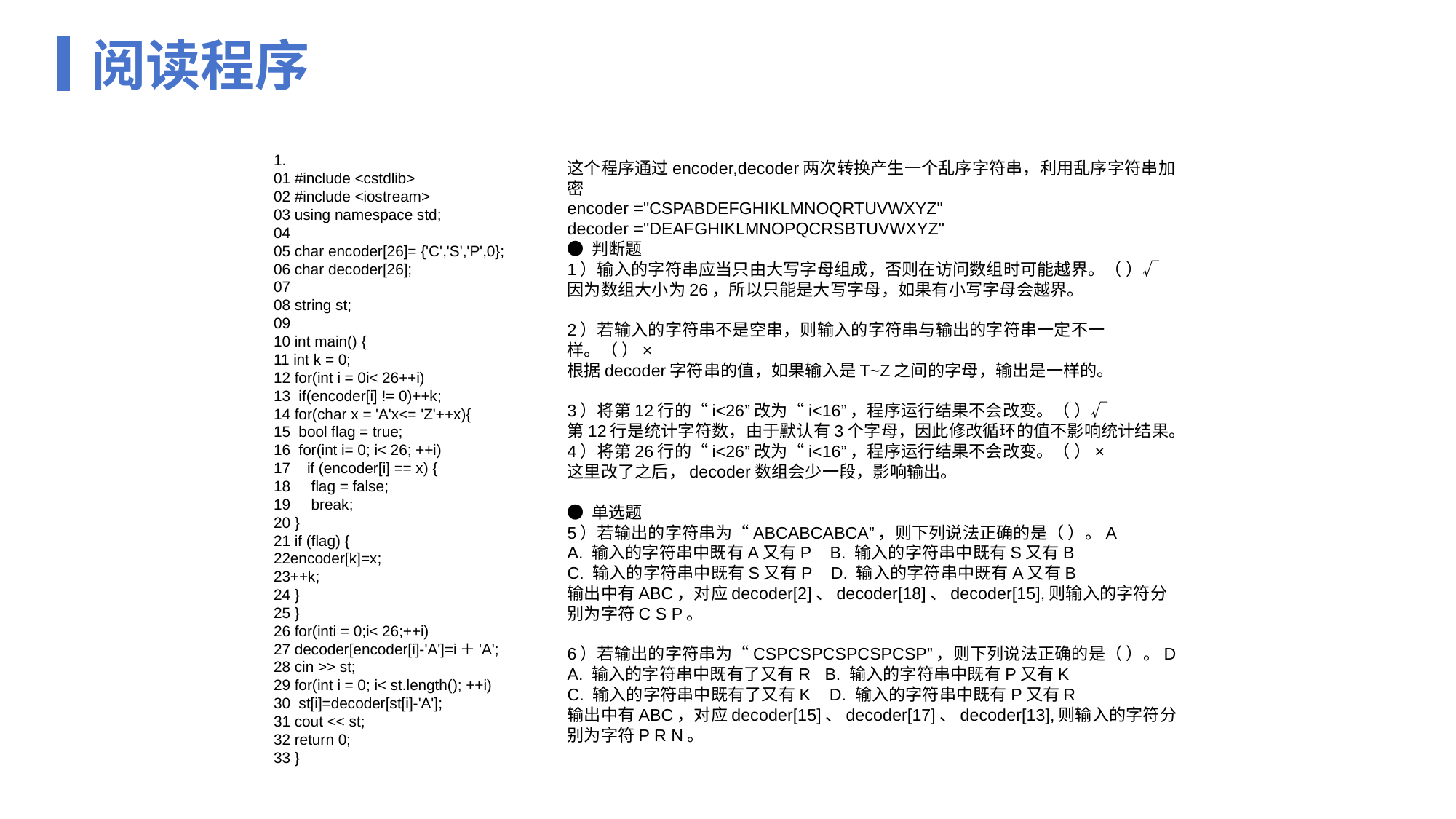

阅读程序

1.
01 #include <cstdlib>
02 #include <iostream>
03 using namespace std;
04
05 char encoder[26]= {'C','S','P',0};
06 char decoder[26];
07
08 string st;
09
10 int main() {
11 int k = 0;
12 for(int i = 0i< 26++i)
13  if(encoder[i] != 0)++k;
14 for(char x = 'A'x<= 'Z'++x){
15  bool flag = true;
16  for(int i= 0; i< 26; ++i)
17    if (encoder[i] == x) {
18     flag = false;
19     break;
20 }
21 if (flag) {
22encoder[k]=x;
23++k;
24 }
25 }
26 for(inti = 0;i< 26;++i)
27 decoder[encoder[i]-'A']=i＋'A';
28 cin >> st;
29 for(int i = 0; i< st.length(); ++i)
30  st[i]=decoder[st[i]-'A'];
31 cout << st;
32 return 0;
33 }

这个程序通过encoder,decoder两次转换产生一个乱序字符串，利用乱序字符串加密
encoder ="CSPABDEFGHIKLMNOQRTUVWXYZ"
decoder ="DEAFGHIKLMNOPQCRSBTUVWXYZ"
● 判断题
1）输入的字符串应当只由大写字母组成，否则在访问数组时可能越界。（ ）√
因为数组大小为26，所以只能是大写字母，如果有小写字母会越界。

2）若输入的字符串不是空串，则输入的字符串与输出的字符串一定不一
样。（ ）×
根据decoder字符串的值，如果输入是T~Z之间的字母，输出是一样的。

3）将第12行的“i<26”改为“i<16”，程序运行结果不会改变。（ ）√
第12行是统计字符数，由于默认有3个字母，因此修改循环的值不影响统计结果。
4）将第26行的“i<26”改为“i<16”，程序运行结果不会改变。（ ）×
这里改了之后，decoder数组会少一段，影响输出。

● 单选题
5）若输出的字符串为“ABCABCABCA”，则下列说法正确的是（ ）。A
A. 输入的字符串中既有A又有P    B. 输入的字符串中既有S又有B
C. 输入的字符串中既有S又有P    D. 输入的字符串中既有A又有B
输出中有ABC，对应decoder[2]、decoder[18]、decoder[15],则输入的字符分别为字符C S P。

6）若输出的字符串为“CSPCSPCSPCSPCSP”，则下列说法正确的是（ ）。D
A. 输入的字符串中既有了又有R   B. 输入的字符串中既有P又有K
C. 输入的字符串中既有了又有K    D. 输入的字符串中既有P又有R
输出中有ABC，对应decoder[15]、decoder[17]、decoder[13],则输入的字符分别为字符P R N。